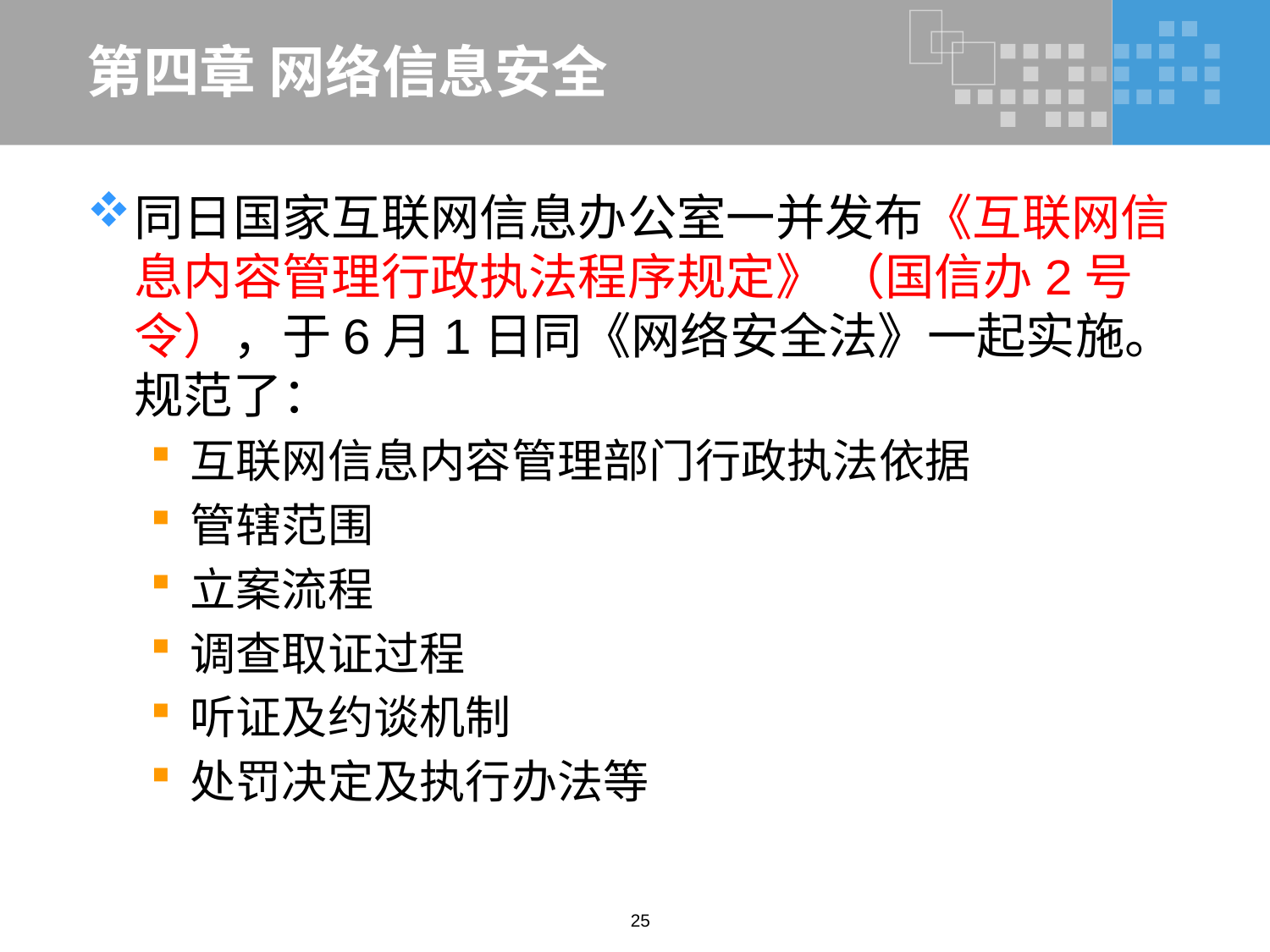

# 第四章 网络信息安全
同日国家互联网信息办公室一并发布《互联网信息内容管理行政执法程序规定》 （国信办2号令），于6月1日同《网络安全法》一起实施。规范了：
互联网信息内容管理部门行政执法依据
管辖范围
立案流程
调查取证过程
听证及约谈机制
处罚决定及执行办法等

25